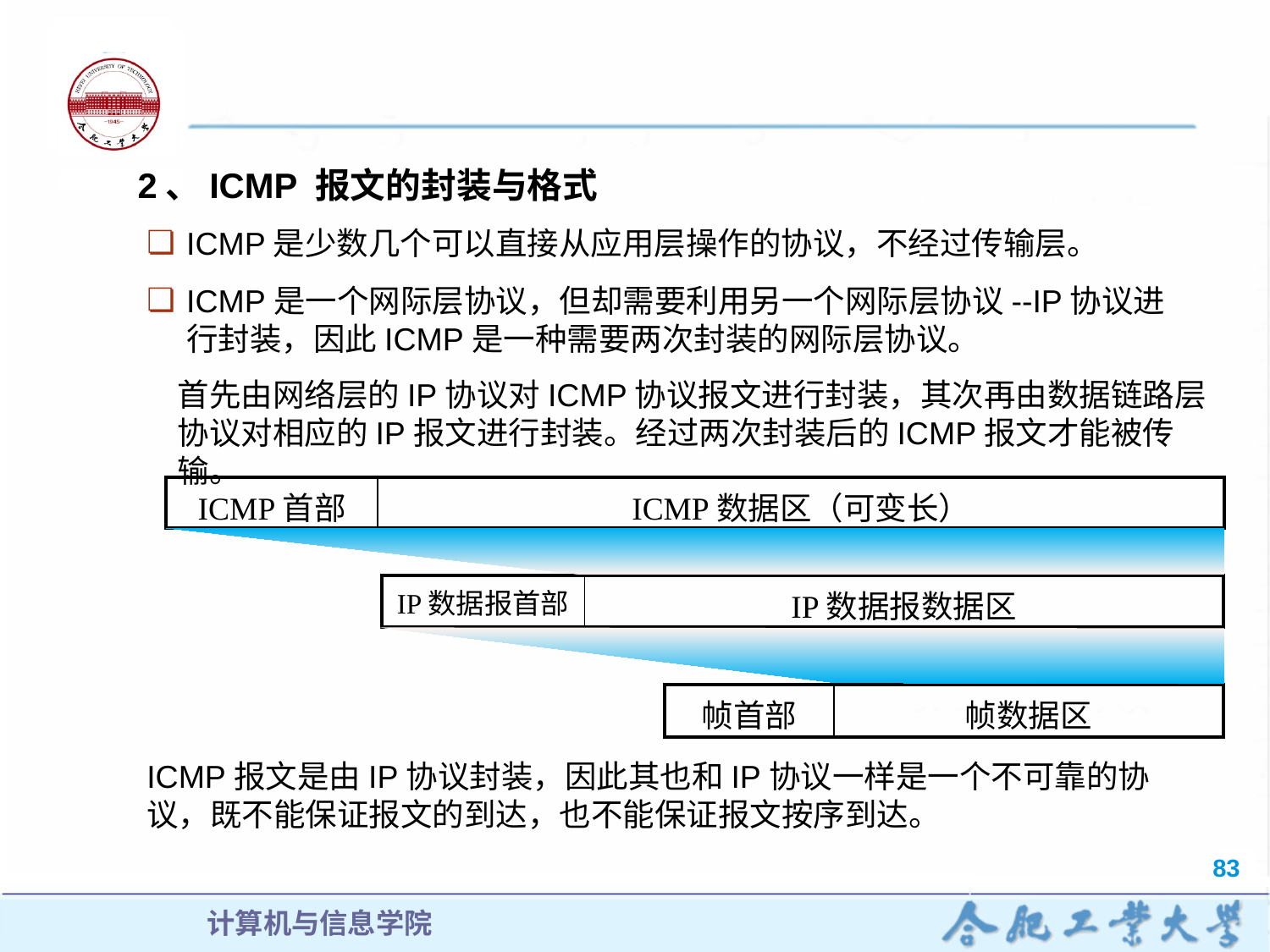

2、ICMP 报文的封装与格式
ICMP是少数几个可以直接从应用层操作的协议，不经过传输层。
ICMP是一个网际层协议，但却需要利用另一个网际层协议--IP协议进行封装，因此ICMP是一种需要两次封装的网际层协议。
首先由网络层的IP协议对ICMP协议报文进行封装，其次再由数据链路层协议对相应的IP报文进行封装。经过两次封装后的ICMP报文才能被传输。
| ICMP首部 | ICMP数据区（可变长） |
| --- | --- |

| IP数据报首部 | IP数据报数据区 |
| --- | --- |

| 帧首部 | 帧数据区 |
| --- | --- |
ICMP报文是由IP协议封装，因此其也和IP协议一样是一个不可靠的协议，既不能保证报文的到达，也不能保证报文按序到达。